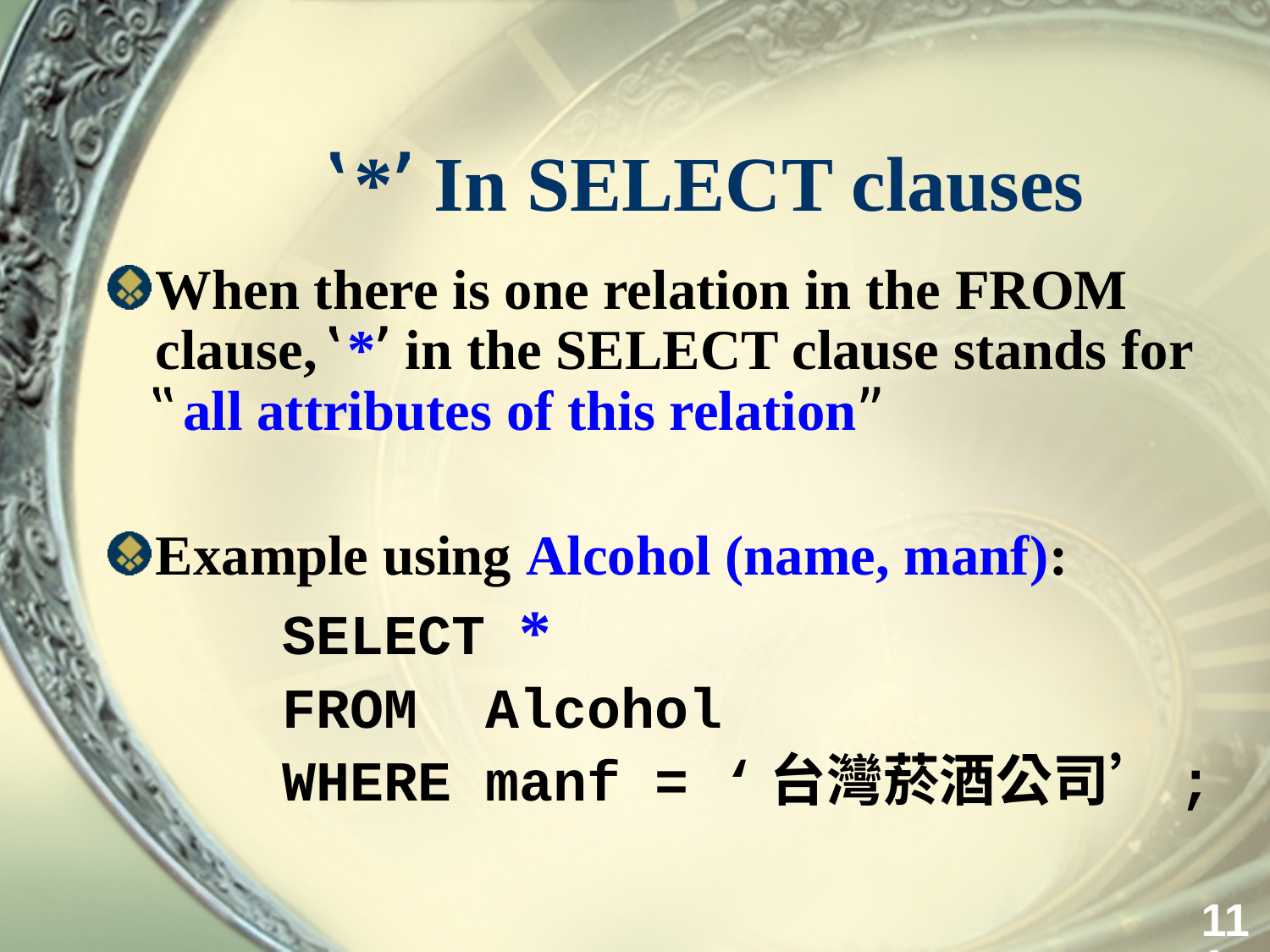

# ‘*’ In SELECT clauses
When there is one relation in the FROM clause, ‘*’ in the SELECT clause stands for “all attributes of this relation”

Example using Alcohol (name, manf):
		SELECT *
		FROM  Alcohol
		WHERE manf = ‘台灣菸酒公司’;
111